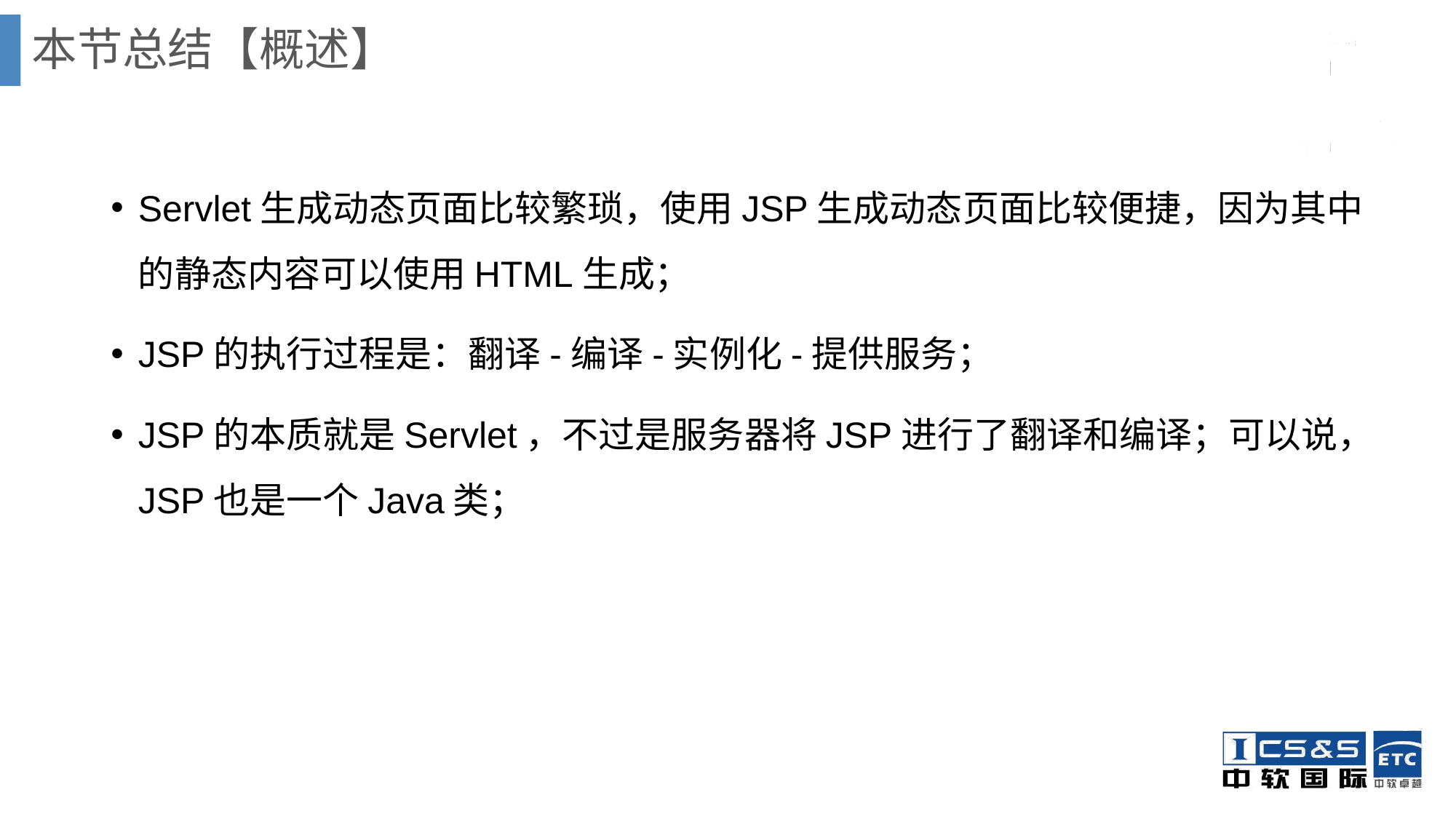

# 本节总结【概述】
Servlet生成动态页面比较繁琐，使用JSP生成动态页面比较便捷，因为其中的静态内容可以使用HTML生成；
JSP的执行过程是：翻译-编译-实例化-提供服务；
JSP的本质就是Servlet，不过是服务器将JSP进行了翻译和编译；可以说，JSP也是一个Java类；